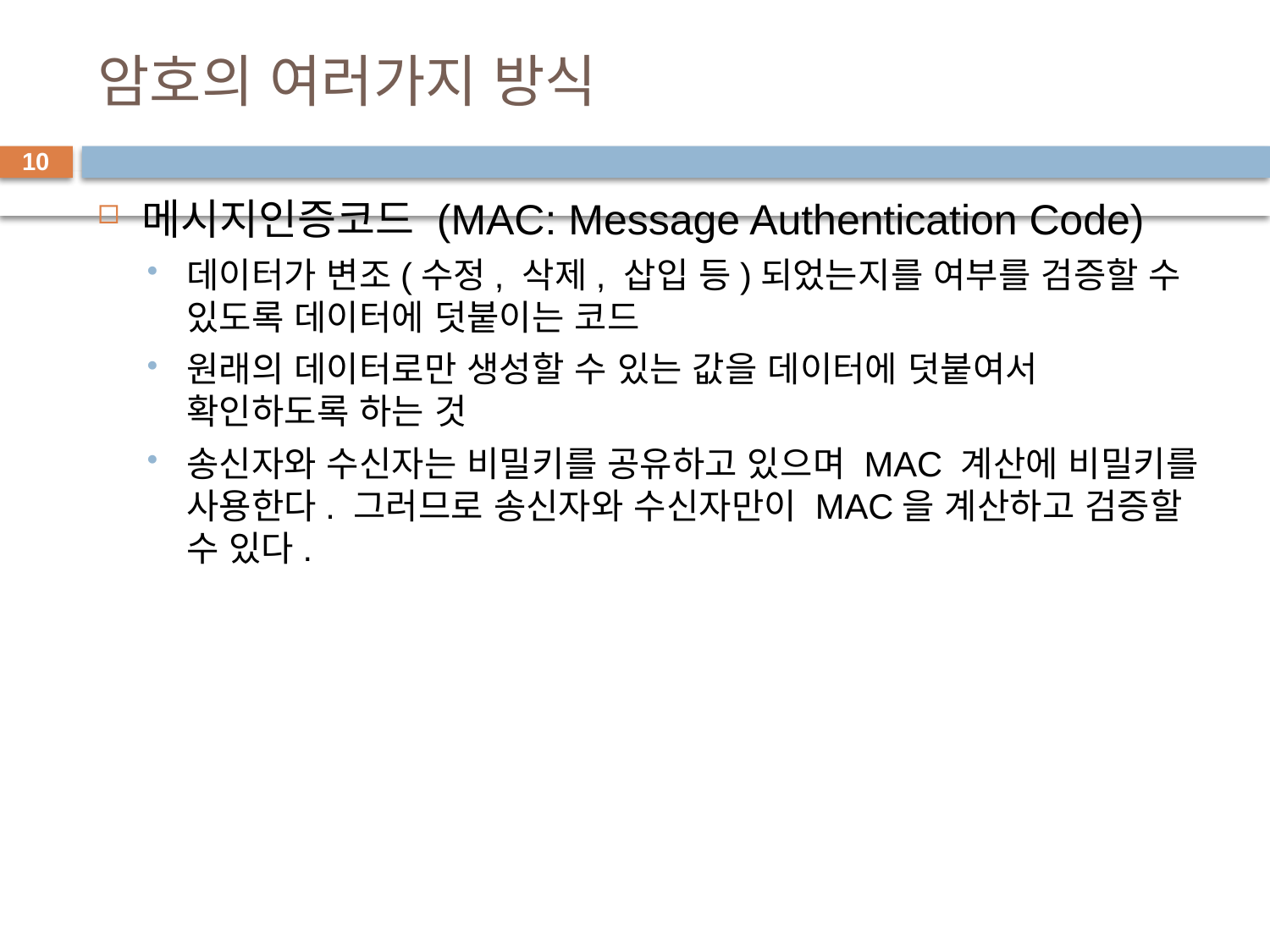

# 암호의 여러가지 방식
10
메시지인증코드 (MAC: Message Authentication Code)
데이터가 변조(수정, 삭제, 삽입 등)되었는지를 여부를 검증할 수 있도록 데이터에 덧붙이는 코드
원래의 데이터로만 생성할 수 있는 값을 데이터에 덧붙여서 확인하도록 하는 것
송신자와 수신자는 비밀키를 공유하고 있으며 MAC 계산에 비밀키를 사용한다. 그러므로 송신자와 수신자만이 MAC을 계산하고 검증할 수 있다.